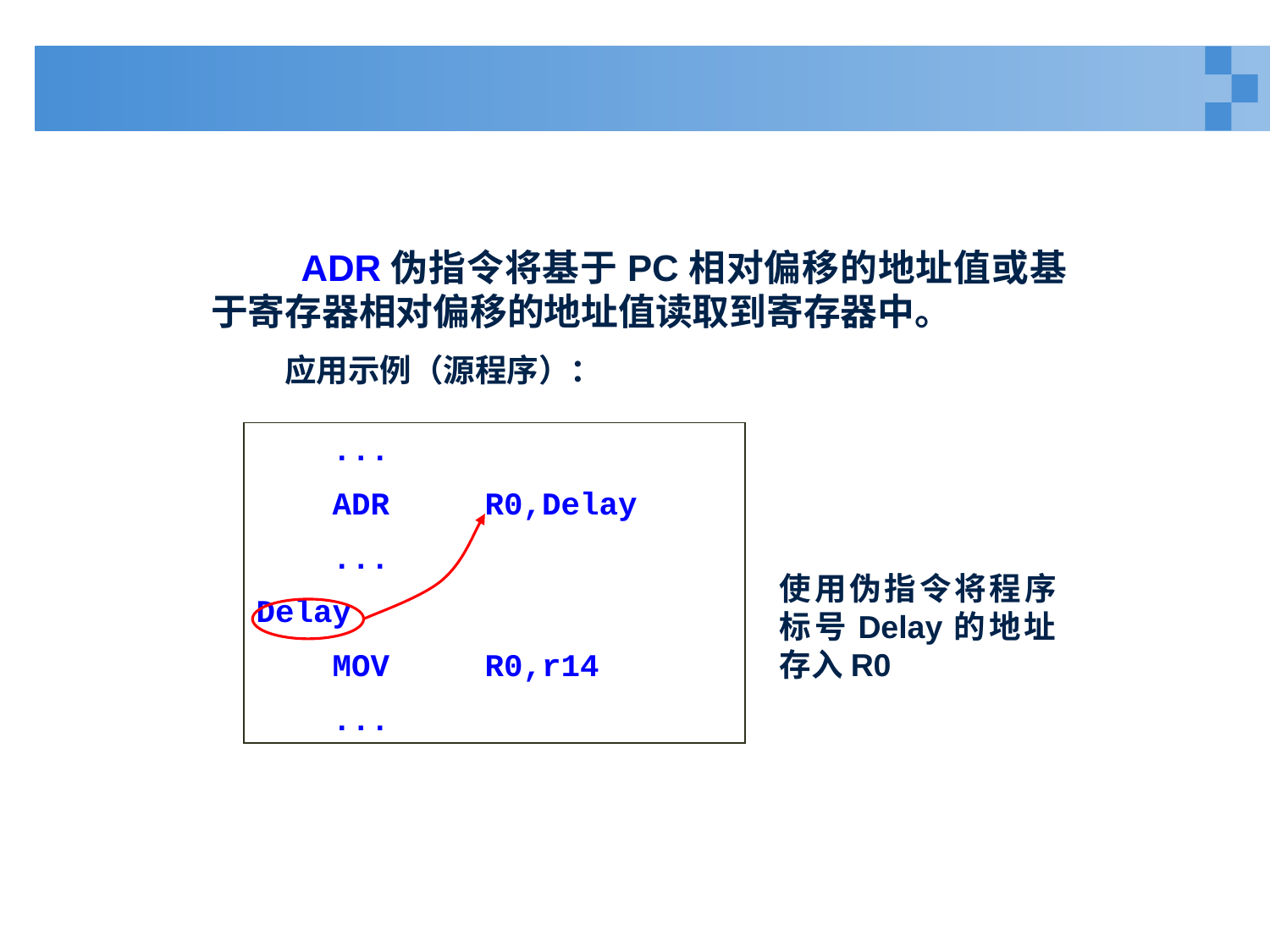

ARM伪指令——小范围的地址读取
        ADR伪指令将基于PC相对偏移的地址值或基于寄存器相对偏移的地址值读取到寄存器中。
应用示例（源程序）：
    ...
    ADR     R0,Delay
    ...
Delay
    MOV     R0,r14
    ...

使用伪指令将程序标号Delay的地址存入R0